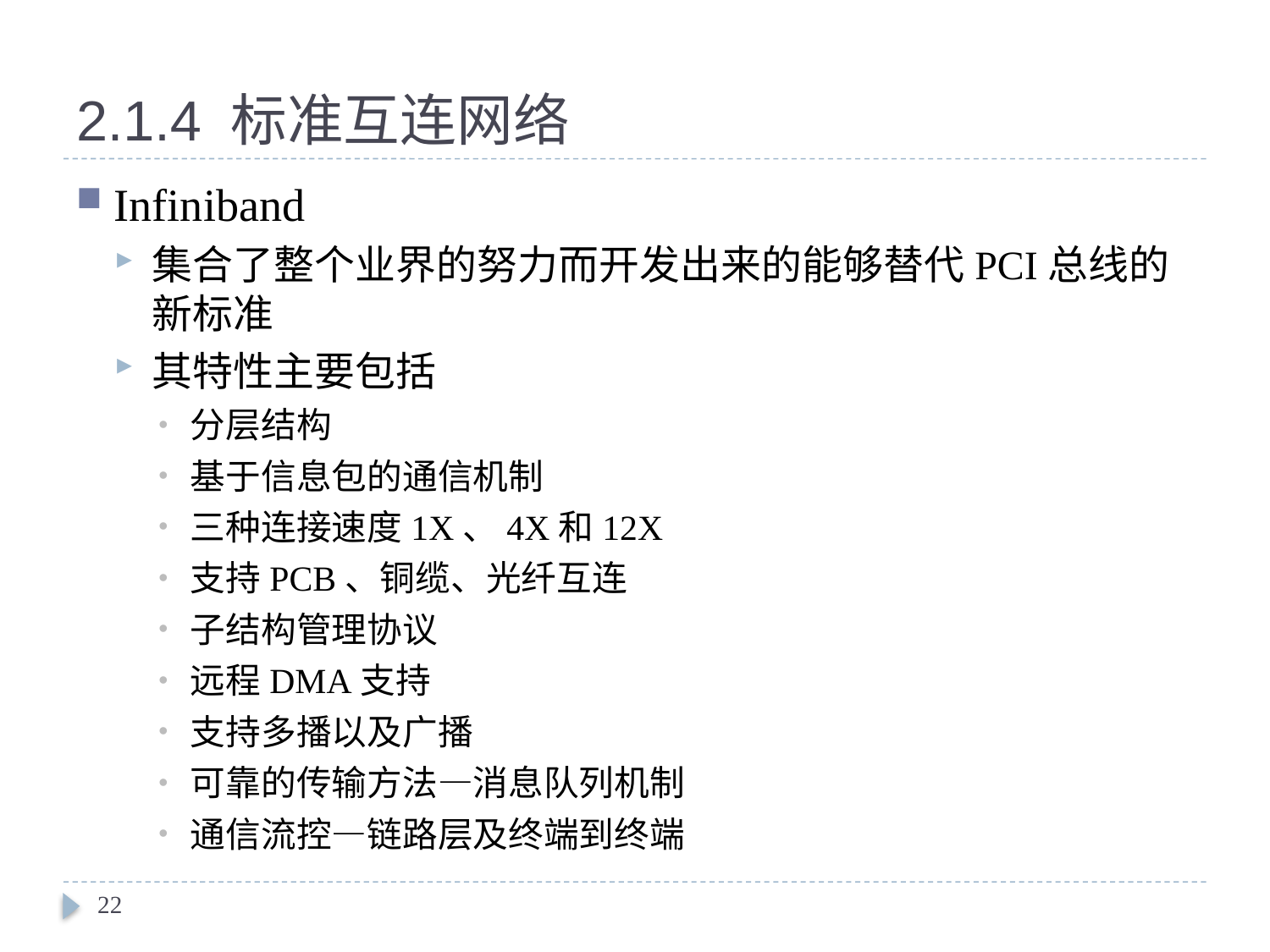

# 2.1.4 标准互连网络
Infiniband
集合了整个业界的努力而开发出来的能够替代PCI总线的新标准
其特性主要包括
分层结构
基于信息包的通信机制
三种连接速度1X、4X和12X
支持PCB、铜缆、光纤互连
子结构管理协议
远程DMA支持
支持多播以及广播
可靠的传输方法—消息队列机制
通信流控—链路层及终端到终端
22